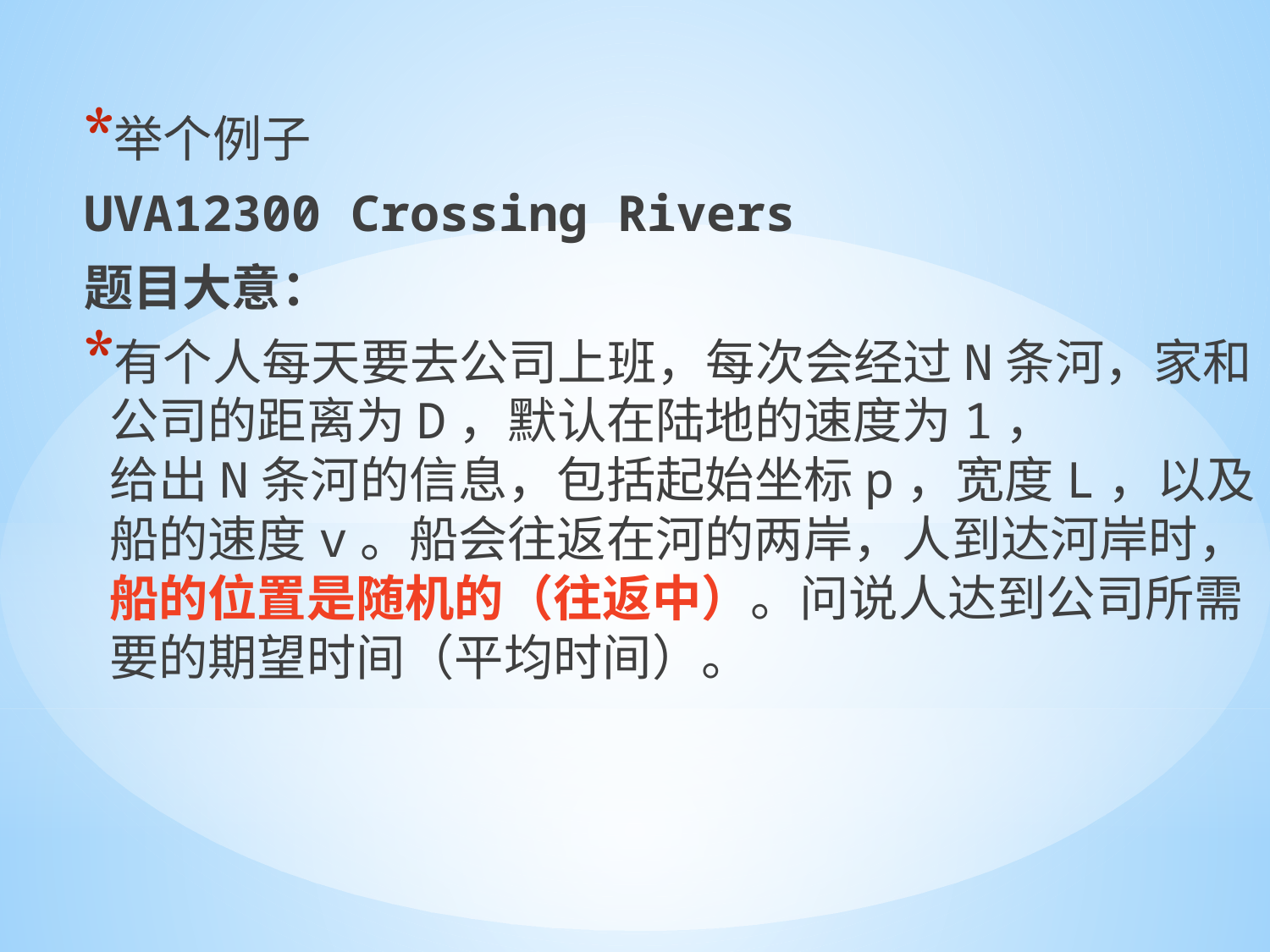

举个例子
UVA12300 Crossing Rivers
题目大意：
有个人每天要去公司上班，每次会经过N条河，家和公司的距离为D，默认在陆地的速度为1，
给出N条河的信息，包括起始坐标p，宽度L，以及船的速度v。船会往返在河的两岸，人到达河岸时，
船的位置是随机的（往返中）。问说人达到公司所需要的期望时间（平均时间）。